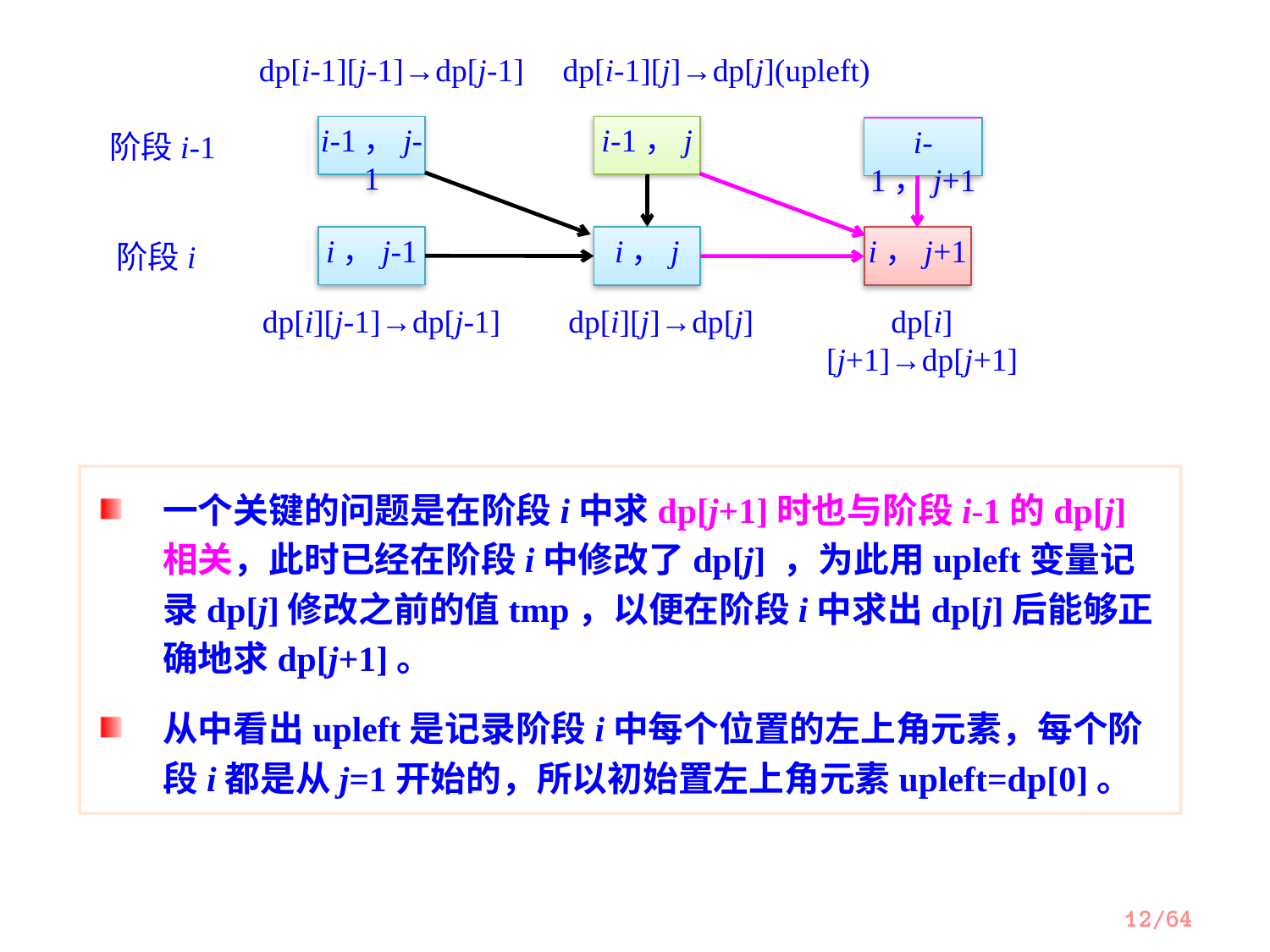

dp[i-1][j-1]→dp[j-1]
dp[i-1][j]→dp[j](upleft)
i-1，j-1
i-1，j
i-1，j+1
阶段i-1

i，j-1
i，j
i，j+1
阶段i

dp[i][j-1]→dp[j-1]
dp[i][j]→dp[j]
dp[i][j+1]→dp[j+1]
一个关键的问题是在阶段i中求dp[j+1]时也与阶段i-1的dp[j]相关，此时已经在阶段i中修改了dp[j] ，为此用upleft变量记录dp[j]修改之前的值tmp，以便在阶段i中求出dp[j]后能够正确地求dp[j+1]。
从中看出upleft是记录阶段i中每个位置的左上角元素，每个阶段i都是从j=1开始的，所以初始置左上角元素upleft=dp[0]。
12/64